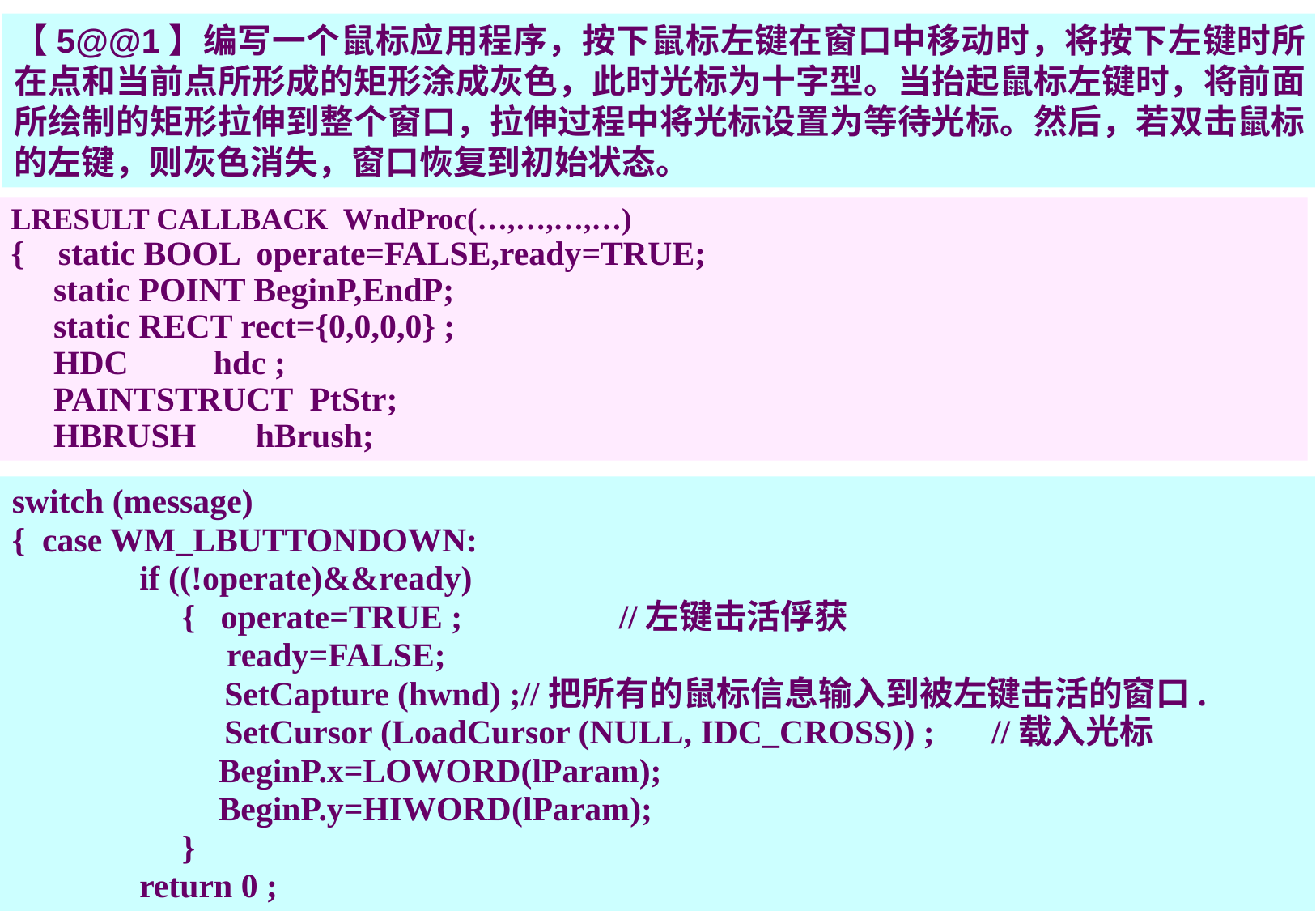

【5@@1】编写一个鼠标应用程序，按下鼠标左键在窗口中移动时，将按下左键时所在点和当前点所形成的矩形涂成灰色，此时光标为十字型。当抬起鼠标左键时，将前面所绘制的矩形拉伸到整个窗口，拉伸过程中将光标设置为等待光标。然后，若双击鼠标的左键，则灰色消失，窗口恢复到初始状态。
LRESULT CALLBACK  WndProc(…,…,…,…)
{    static BOOL  operate=FALSE,ready=TRUE;
     static POINT BeginP,EndP;
     static RECT rect={0,0,0,0} ;
     HDC          hdc ;
     PAINTSTRUCT  PtStr;
     HBRUSH       hBrush;
switch (message)
{  case WM_LBUTTONDOWN:
               if ((!operate)&&ready)
                    {   operate=TRUE ;		//左键击活俘获
	           ready=FALSE;
                         SetCapture (hwnd) ;//把所有的鼠标信息输入到被左键击活的窗口.
                         SetCursor (LoadCursor (NULL, IDC_CROSS)) ;	 //载入光标
	          BeginP.x=LOWORD(lParam);
	          BeginP.y=HIWORD(lParam);
                    }
               return 0 ;